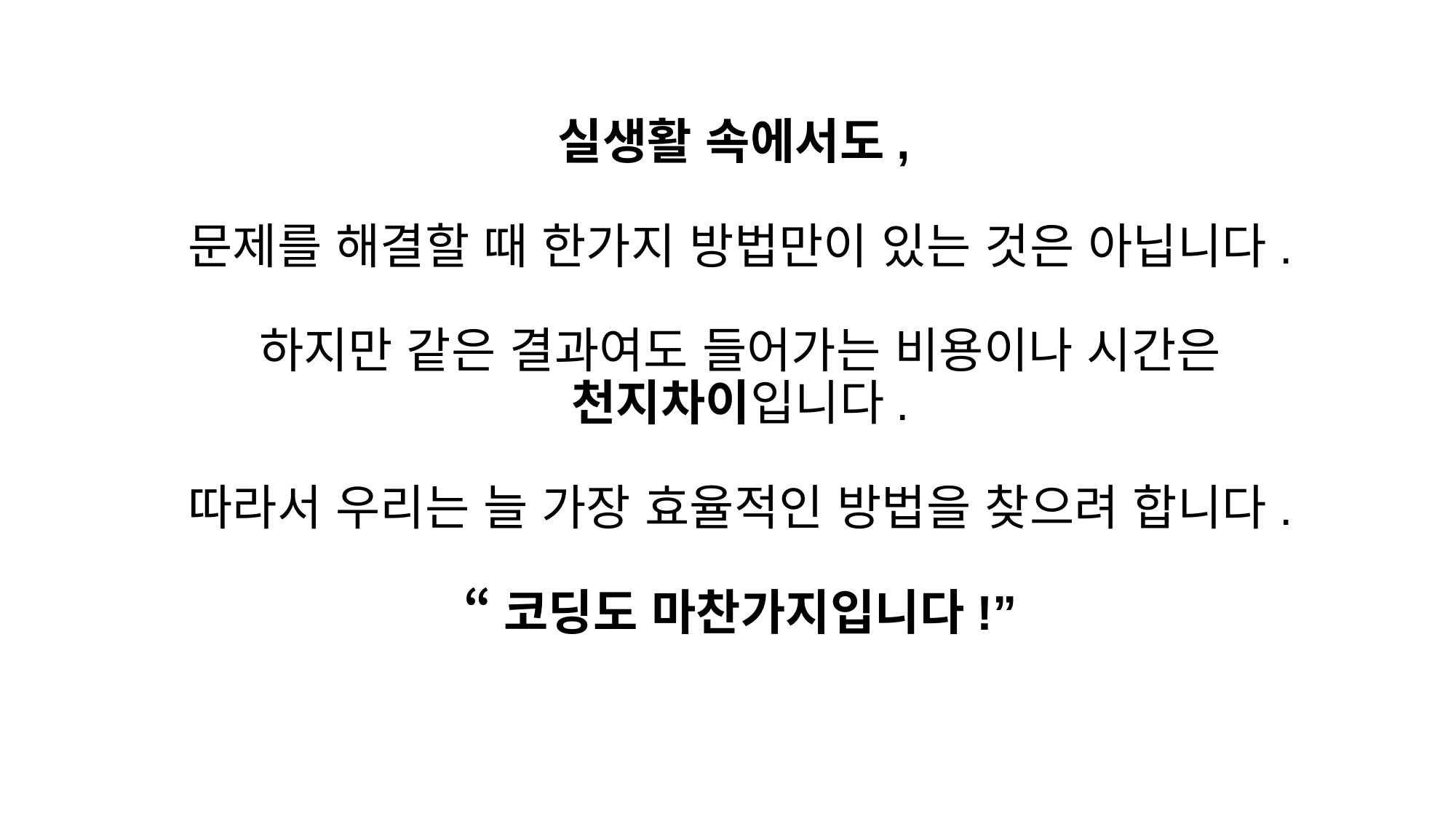

실생활 속에서도,

문제를 해결할 때 한가지 방법만이 있는 것은 아닙니다.

하지만 같은 결과여도 들어가는 비용이나 시간은 천지차이입니다.

따라서 우리는 늘 가장 효율적인 방법을 찾으려 합니다.

“코딩도 마찬가지입니다!”